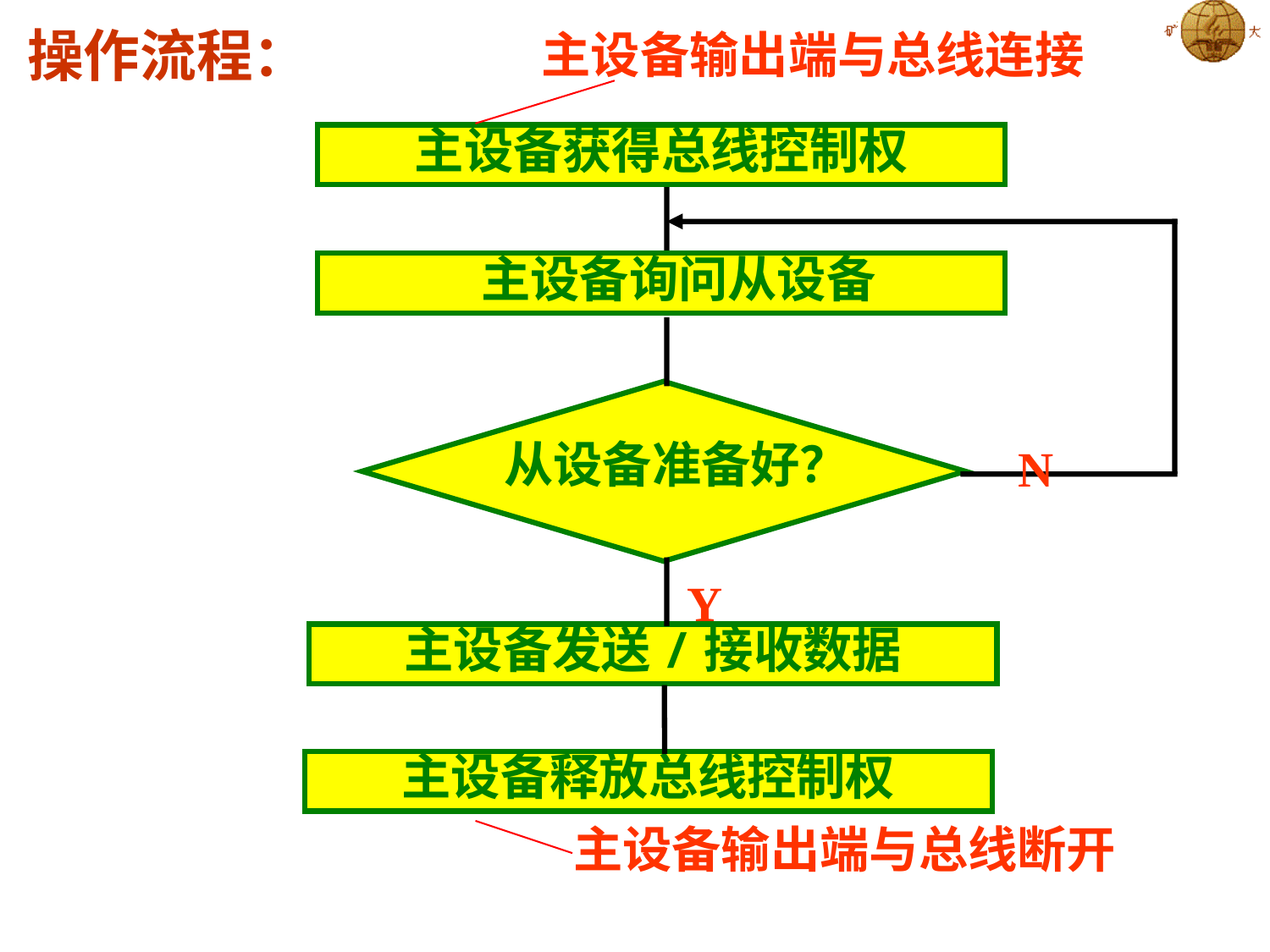

操作流程：
主设备输出端与总线连接

主设备获得总线控制权

  主设备询问从设备

  从设备准备好？
N

Y
主设备发送/接收数据

主设备释放总线控制权
主设备输出端与总线断开